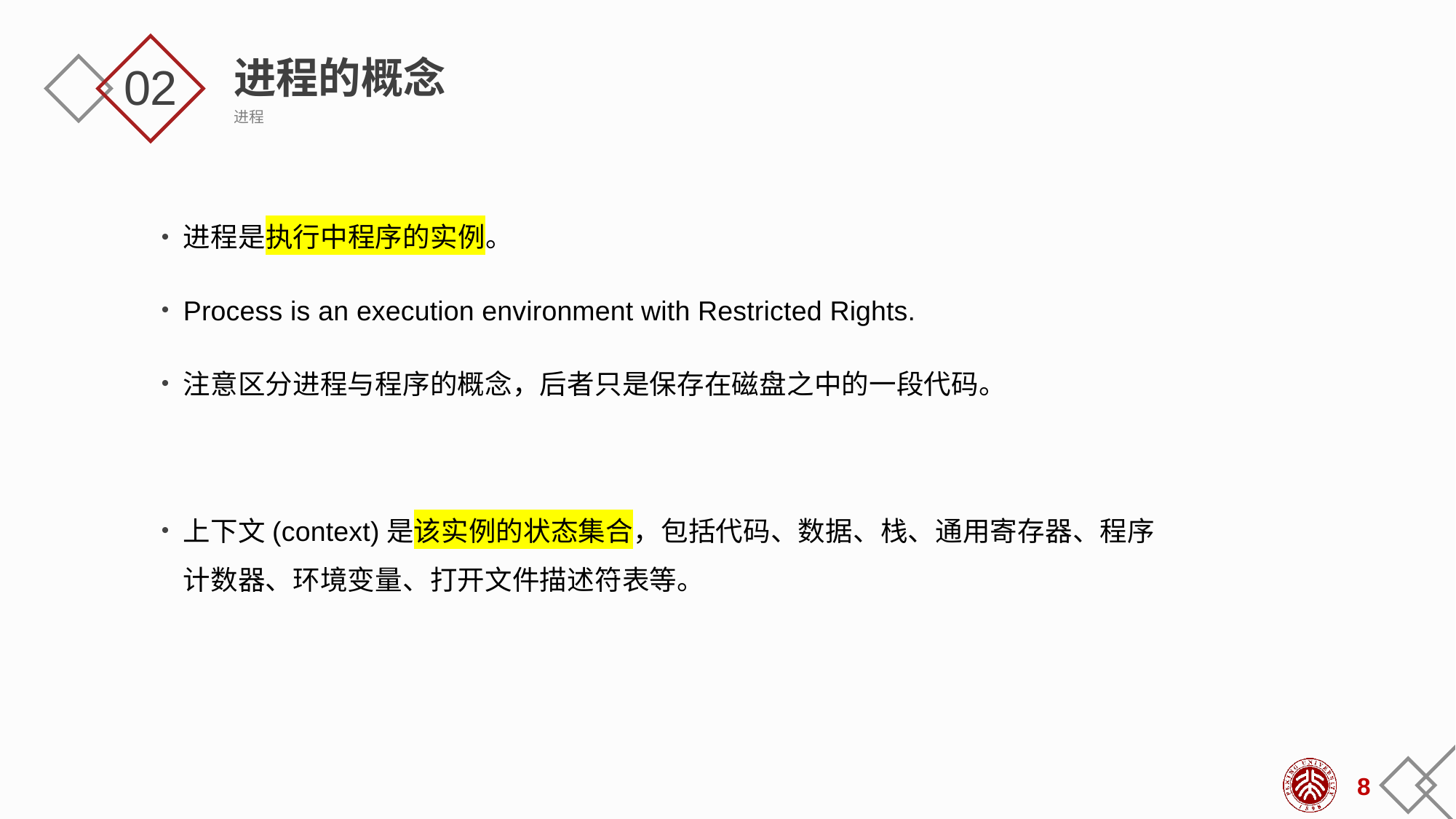

进程的概念
进程
02

进程是执行中程序的实例。
Process is an execution environment with Restricted Rights.
注意区分进程与程序的概念，后者只是保存在磁盘之中的一段代码。

上下文(context)是该实例的状态集合，包括代码、数据、栈、通用寄存器、程序计数器、环境变量、打开文件描述符表等。
8